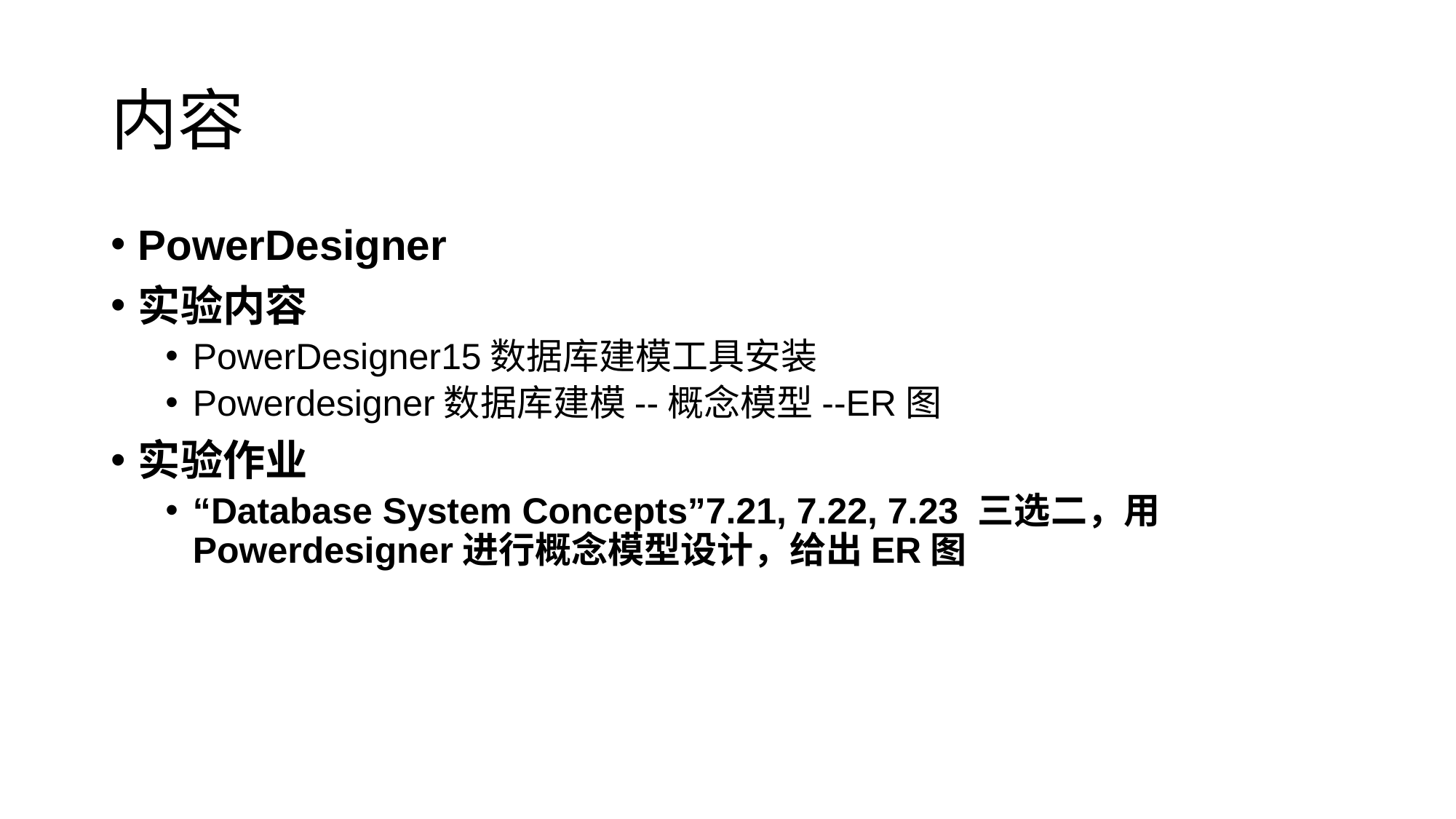

# 内容
PowerDesigner
实验内容
PowerDesigner15数据库建模工具安装
Powerdesigner数据库建模--概念模型--ER图
实验作业
“Database System Concepts”7.21, 7.22, 7.23 三选二，用Powerdesigner进行概念模型设计，给出ER图